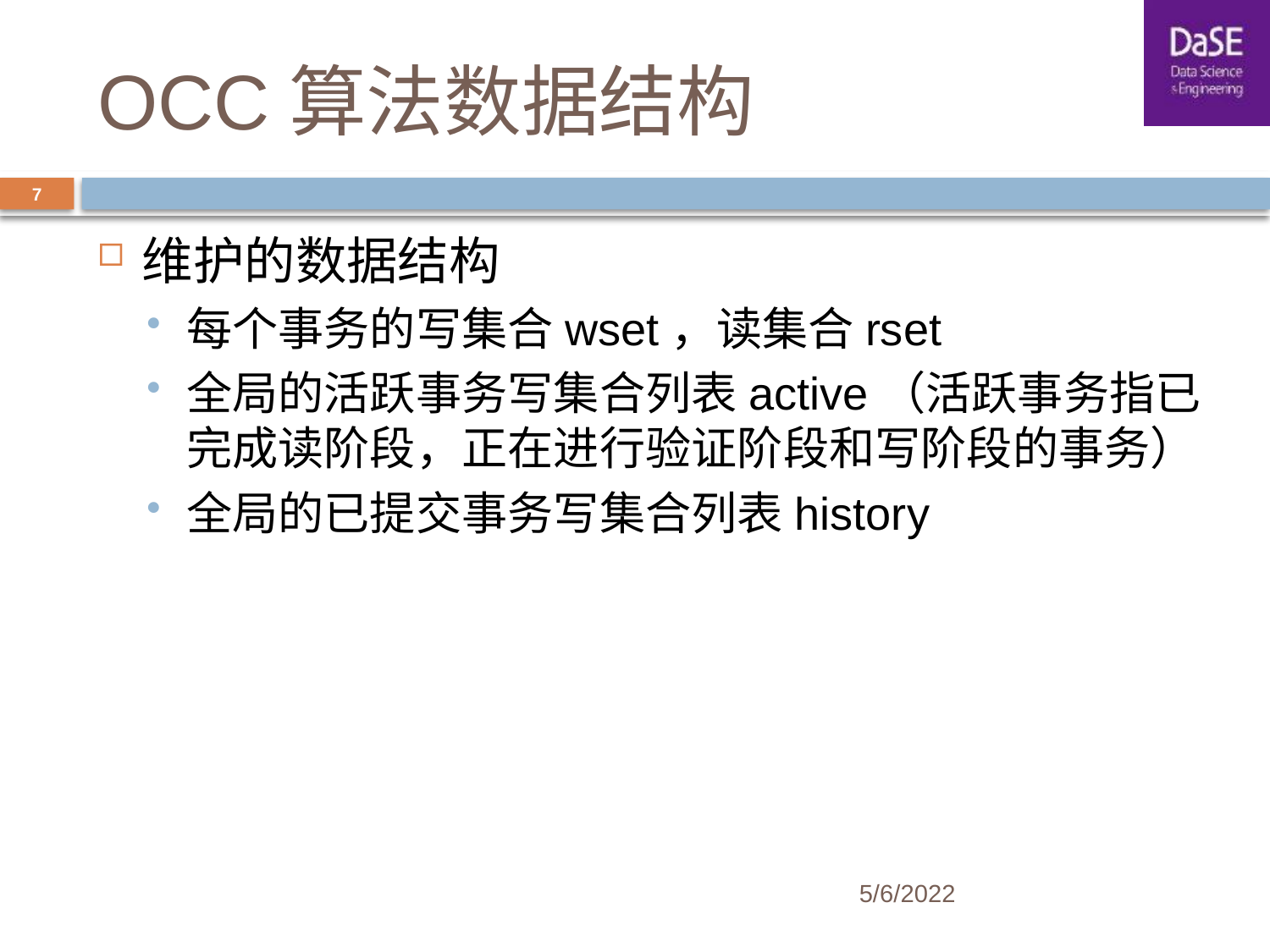

# OCC算法数据结构
7
维护的数据结构
每个事务的写集合wset，读集合rset
全局的活跃事务写集合列表active（活跃事务指已完成读阶段，正在进行验证阶段和写阶段的事务）
全局的已提交事务写集合列表history
5/6/2022